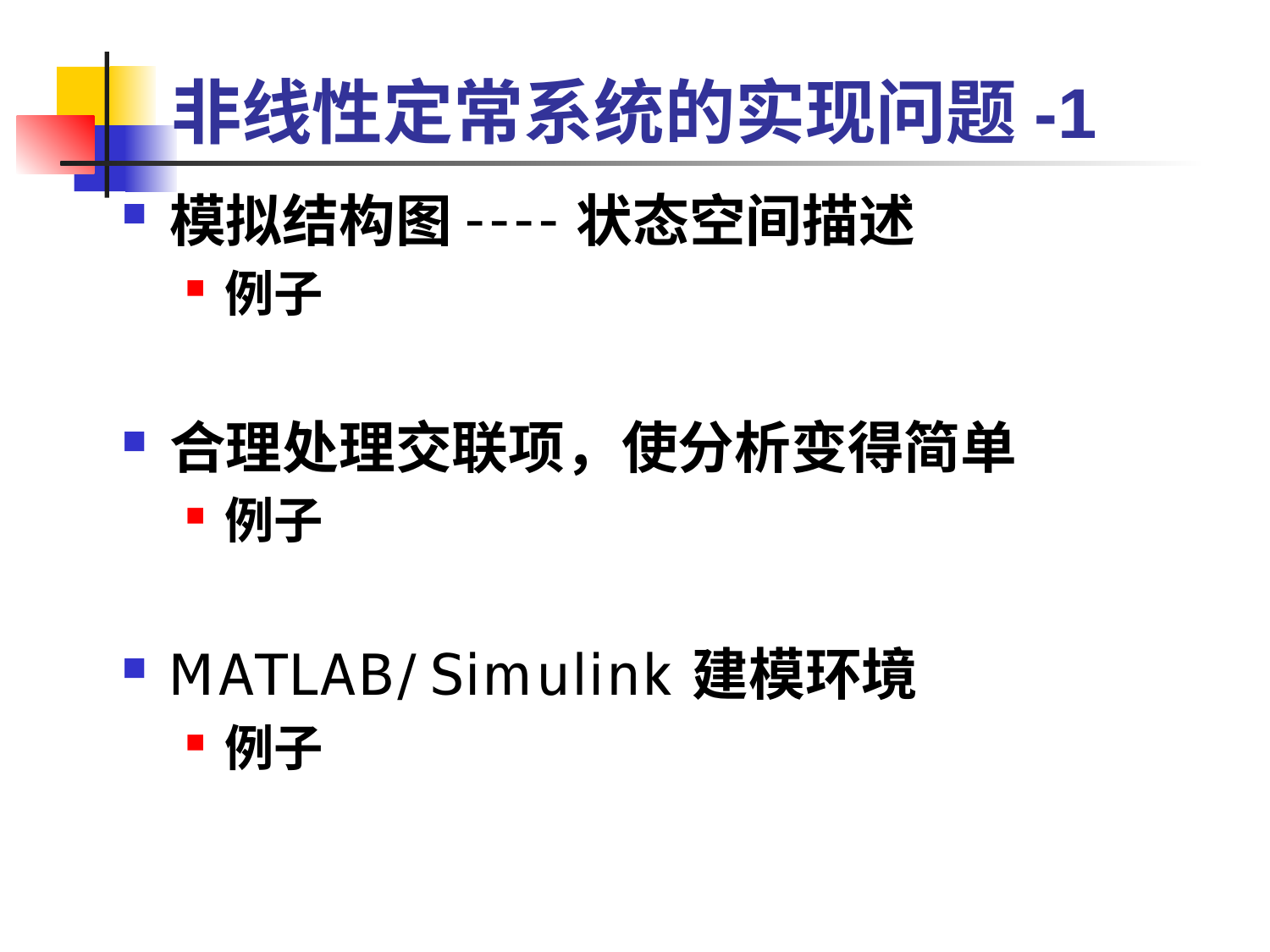

# 非线性定常系统的实现问题-1
模拟结构图----状态空间描述
例子

合理处理交联项，使分析变得简单
例子

MATLAB/Simulink建模环境
例子